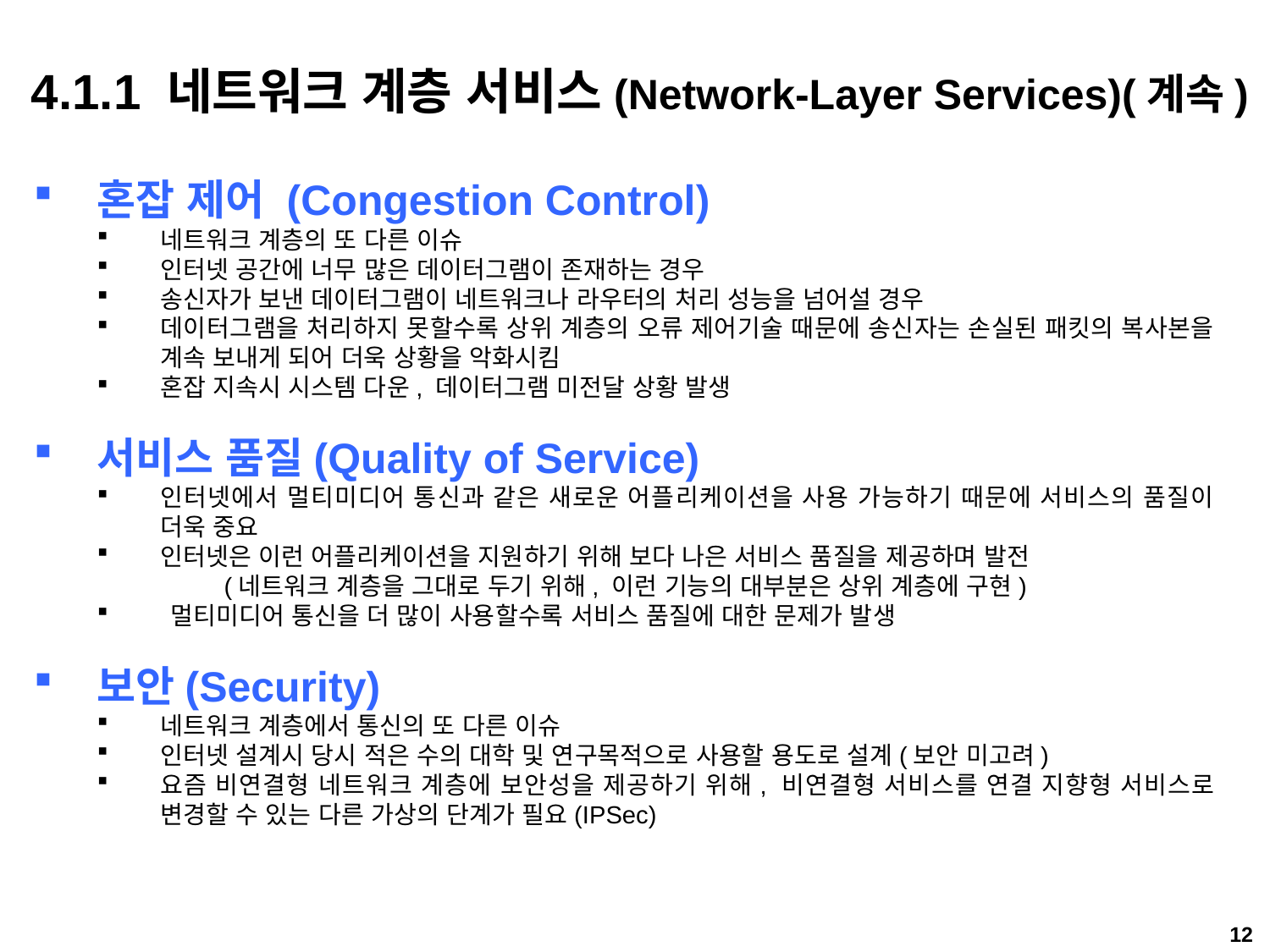

4.1.1 네트워크 계층 서비스(Network-Layer Services)(계속)
혼잡 제어 (Congestion Control)
네트워크 계층의 또 다른 이슈
인터넷 공간에 너무 많은 데이터그램이 존재하는 경우
송신자가 보낸 데이터그램이 네트워크나 라우터의 처리 성능을 넘어설 경우
데이터그램을 처리하지 못할수록 상위 계층의 오류 제어기술 때문에 송신자는 손실된 패킷의 복사본을 계속 보내게 되어 더욱 상황을 악화시킴
혼잡 지속시 시스템 다운, 데이터그램 미전달 상황 발생

서비스 품질(Quality of Service)
인터넷에서 멀티미디어 통신과 같은 새로운 어플리케이션을 사용 가능하기 때문에 서비스의 품질이 더욱 중요
인터넷은 이런 어플리케이션을 지원하기 위해 보다 나은 서비스 품질을 제공하며 발전
	(네트워크 계층을 그대로 두기 위해, 이런 기능의 대부분은 상위 계층에 구현)
    멀티미디어 통신을 더 많이 사용할수록 서비스 품질에 대한 문제가 발생

보안(Security)
네트워크 계층에서 통신의 또 다른 이슈
인터넷 설계시 당시 적은 수의 대학 및 연구목적으로 사용할 용도로 설계(보안 미고려)
요즘 비연결형 네트워크 계층에 보안성을 제공하기 위해, 비연결형 서비스를 연결 지향형 서비스로 변경할 수 있는 다른 가상의 단계가 필요(IPSec)

12